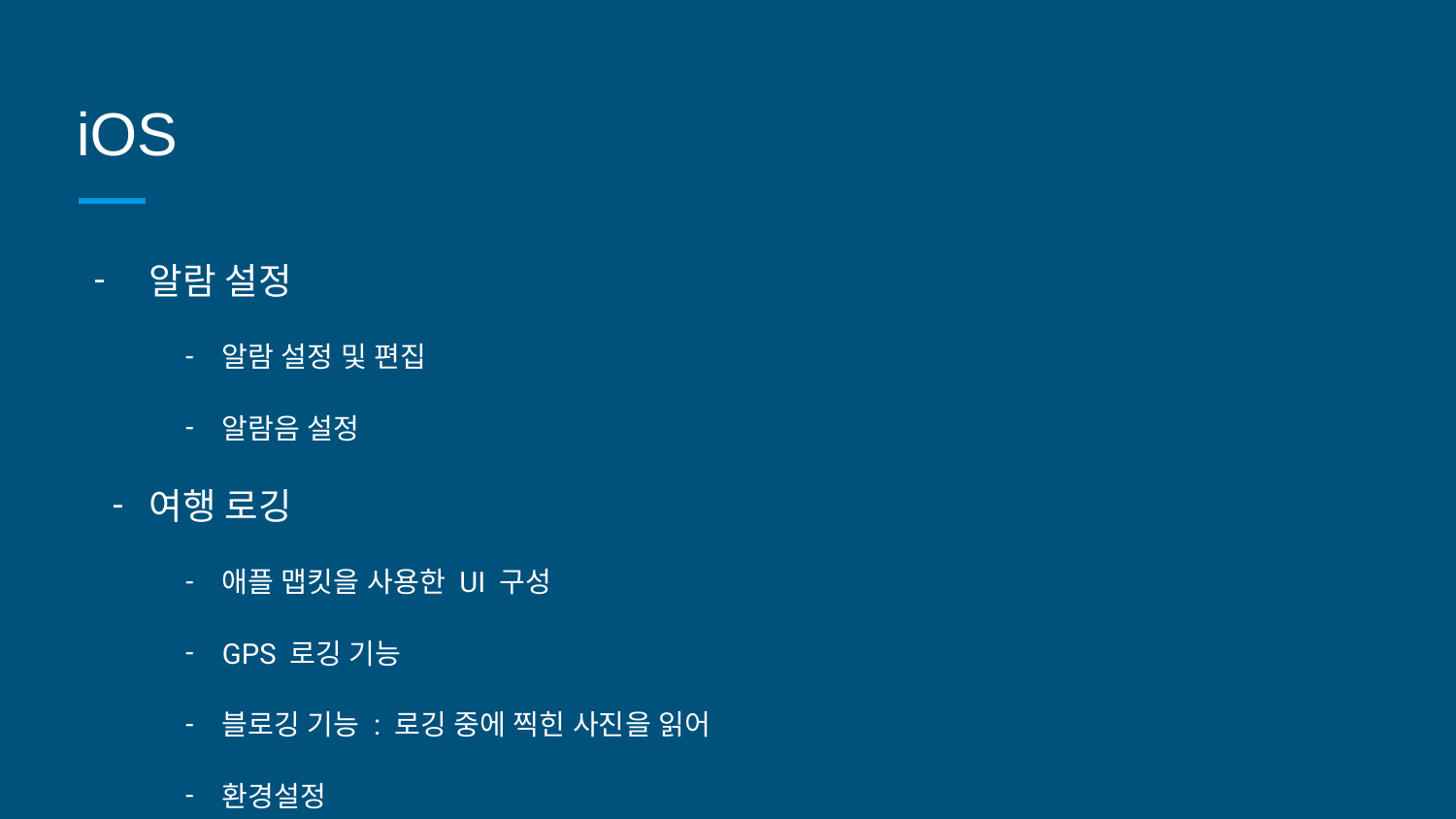

# iOS
알람 설정
알람 설정 및 편집
알람음 설정
여행 로깅
애플 맵킷을 사용한 UI 구성
GPS 로깅 기능
블로깅 기능 : 로깅 중에 찍힌 사진을 읽어
환경설정
로깅 시간 간격 설정
네트워크 연동 및 로그/사진 업로드